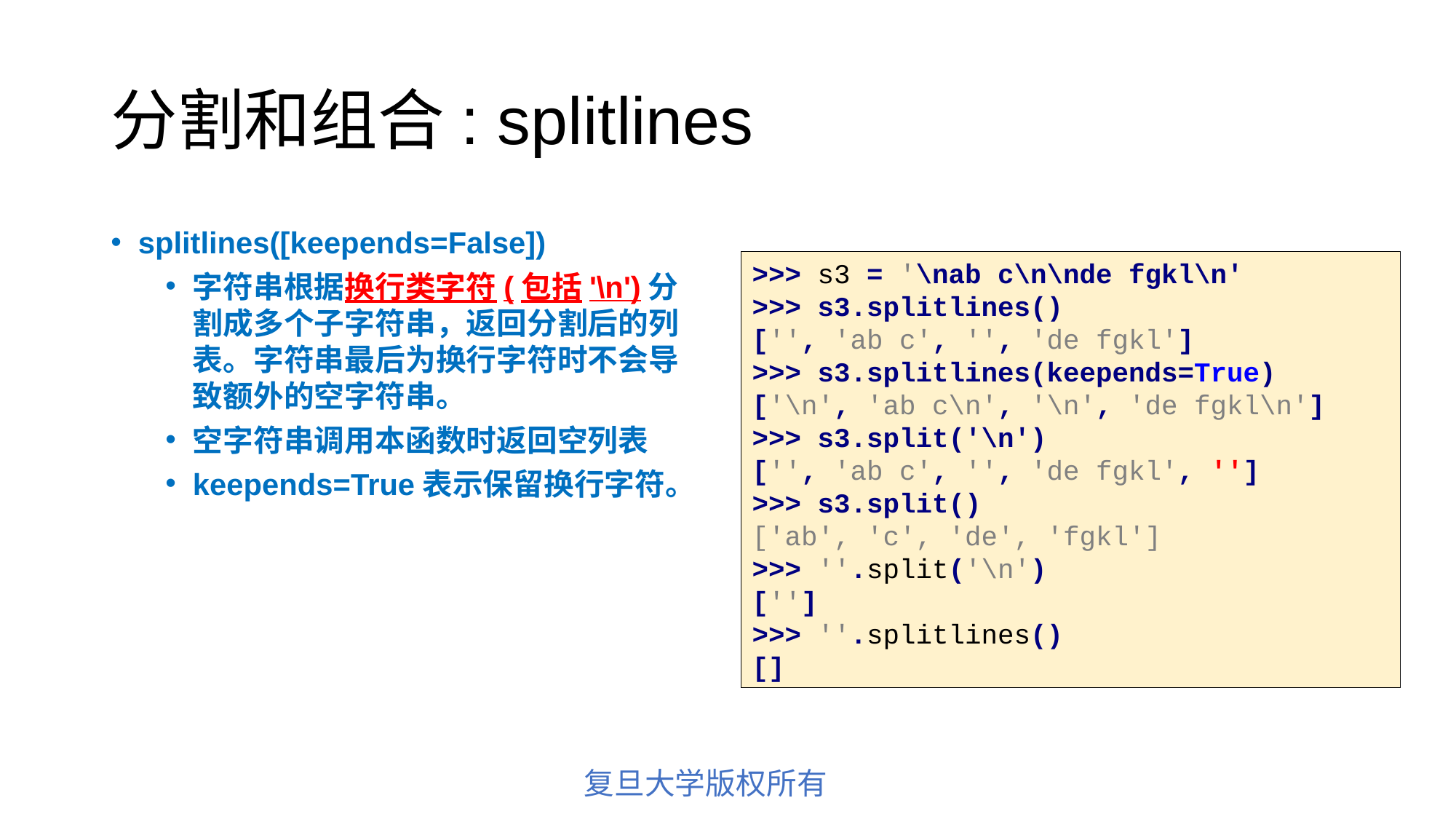

# 分割和组合: splitlines
splitlines([keepends=False])
字符串根据换行类字符(包括'\n')分割成多个子字符串，返回分割后的列表。字符串最后为换行字符时不会导致额外的空字符串。
空字符串调用本函数时返回空列表
keepends=True表示保留换行字符。
>>> s3 = '\nab c\n\nde fgkl\n'
>>> s3.splitlines()
['', 'ab c', '', 'de fgkl']
>>> s3.splitlines(keepends=True)
['\n', 'ab c\n', '\n', 'de fgkl\n']
>>> s3.split('\n')
['', 'ab c', '', 'de fgkl', '']
>>> s3.split()
['ab', 'c', 'de', 'fgkl']
>>> ''.split('\n')
['']
>>> ''.splitlines()
[]
19